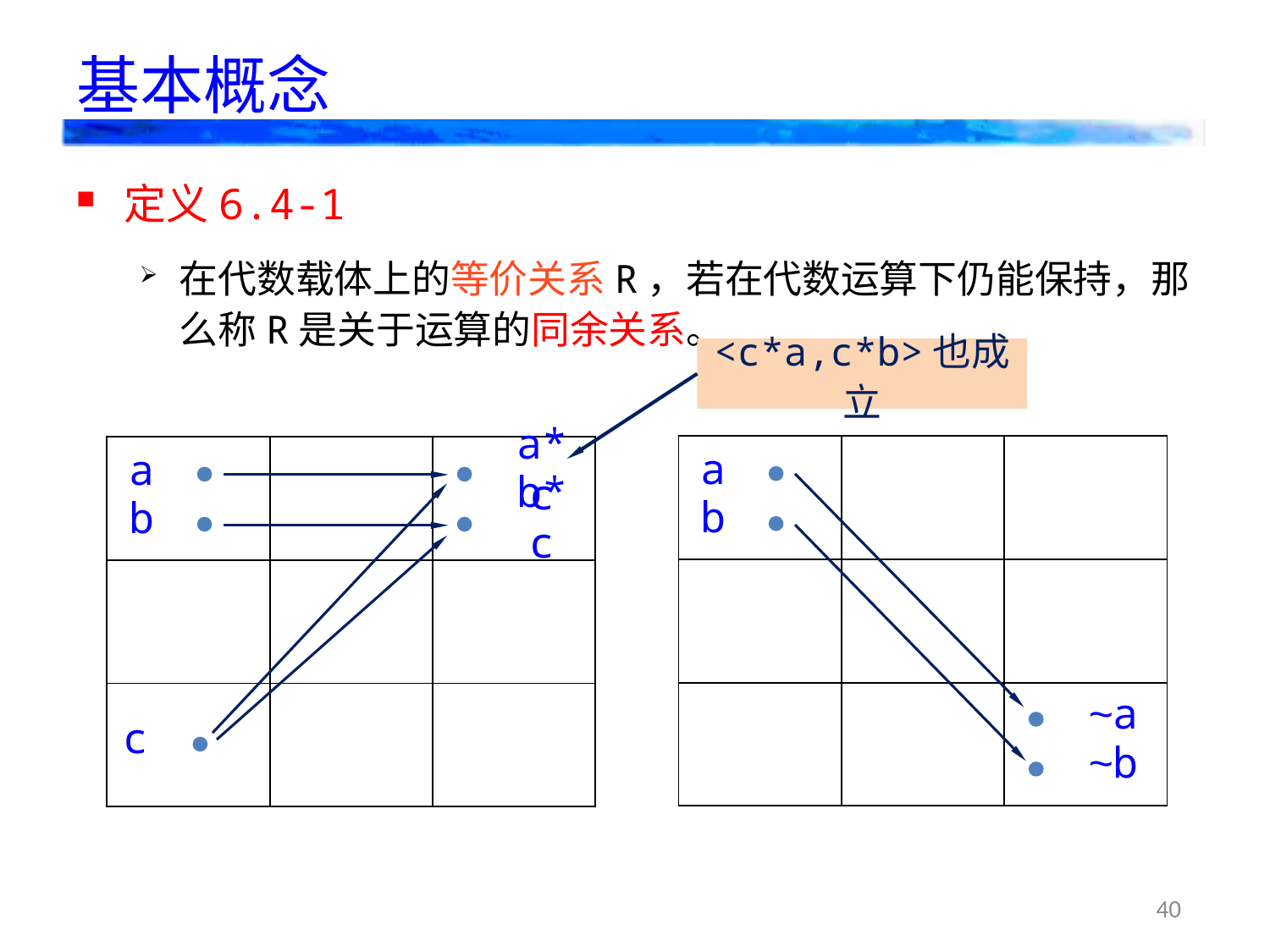

# 基本概念
定义6.4-1
在代数载体上的等价关系R，若在代数运算下仍能保持，那么称R是关于运算的同余关系。
<c*a,c*b>也成立
|  |  |  |
| --- | --- | --- |
|  |  |  |
|  |  |  |
|  |  |  |
| --- | --- | --- |
|  |  |  |
|  |  |  |
a*c
a

b*c
b

c

a

b

~a

~b

40